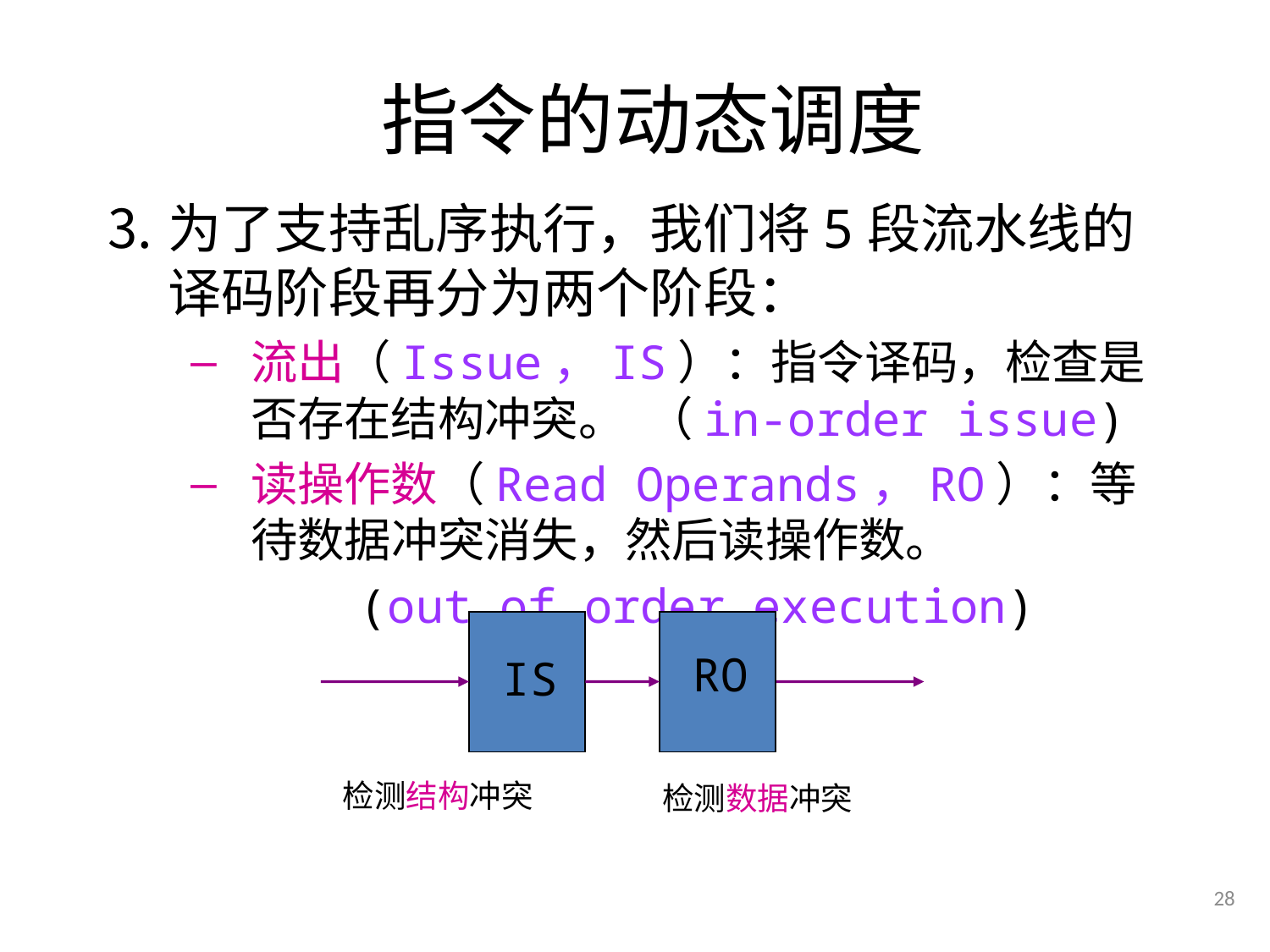

# 指令的动态调度
为了支持乱序执行，我们将5段流水线的译码阶段再分为两个阶段：
流出（Issue，IS）：指令译码，检查是否存在结构冲突。  （in-order issue)
读操作数（Read Operands，RO）：等待数据冲突消失，然后读操作数。
      (out of order execution)

RO
IS

检测结构冲突
检测数据冲突
28